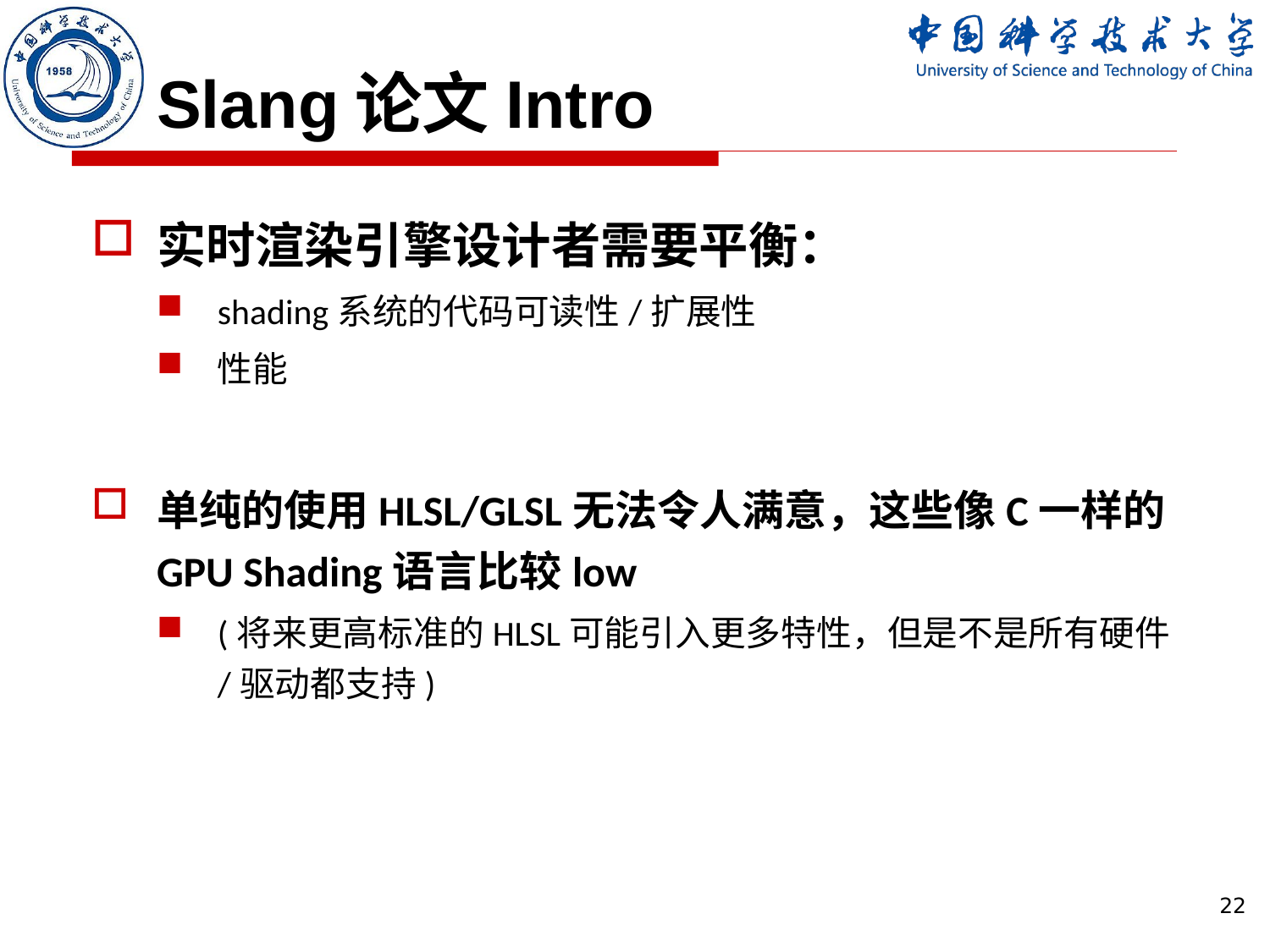

# Slang论文Intro
实时渲染引擎设计者需要平衡：
shading系统的代码可读性/扩展性
性能

单纯的使用HLSL/GLSL无法令人满意，这些像C一样的GPU Shading语言比较low
(将来更高标准的HLSL可能引入更多特性，但是不是所有硬件/驱动都支持)

22